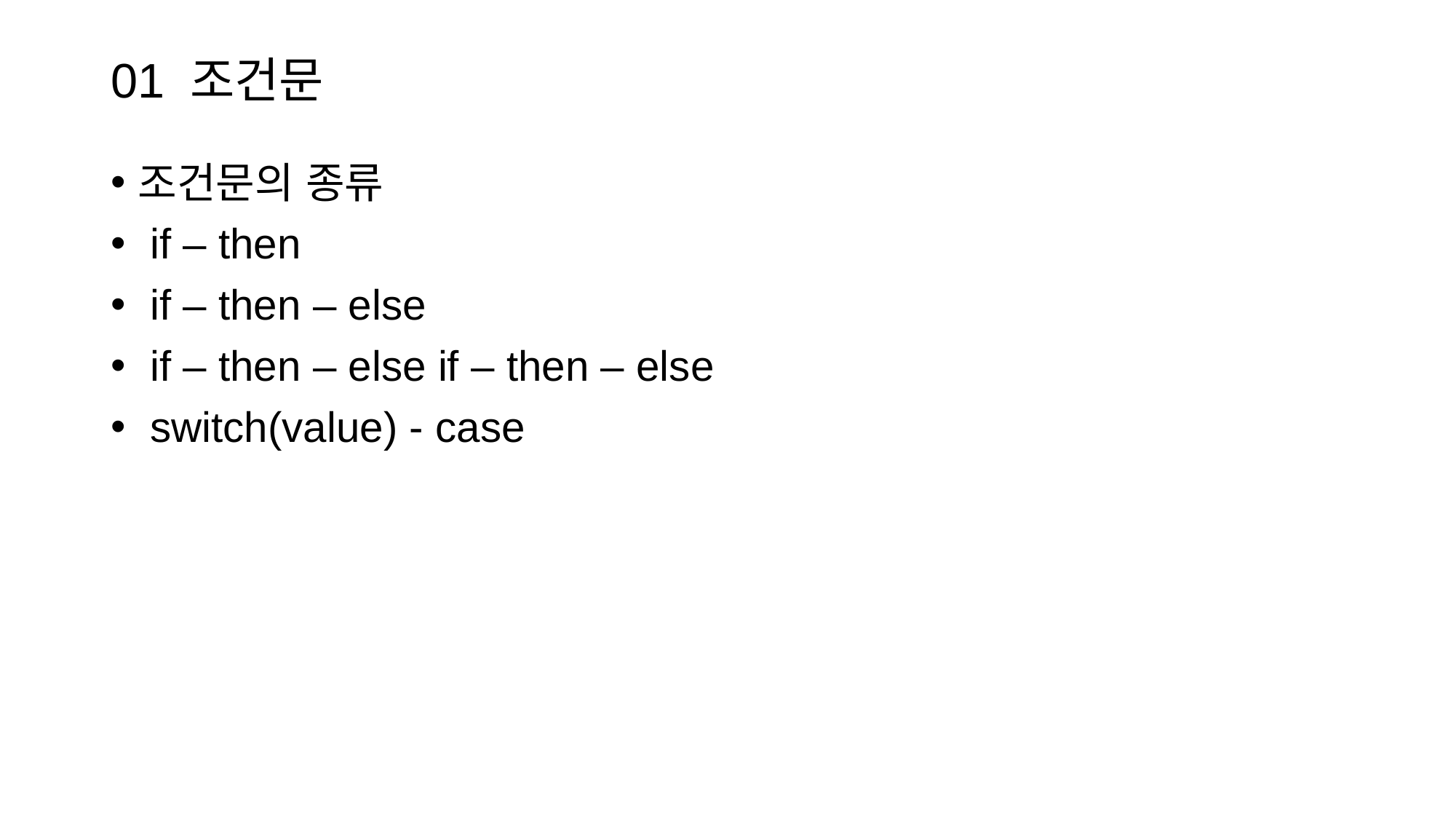

# 01 조건문
조건문의 종류
 if – then
 if – then – else
 if – then – else if – then – else
 switch(value) - case